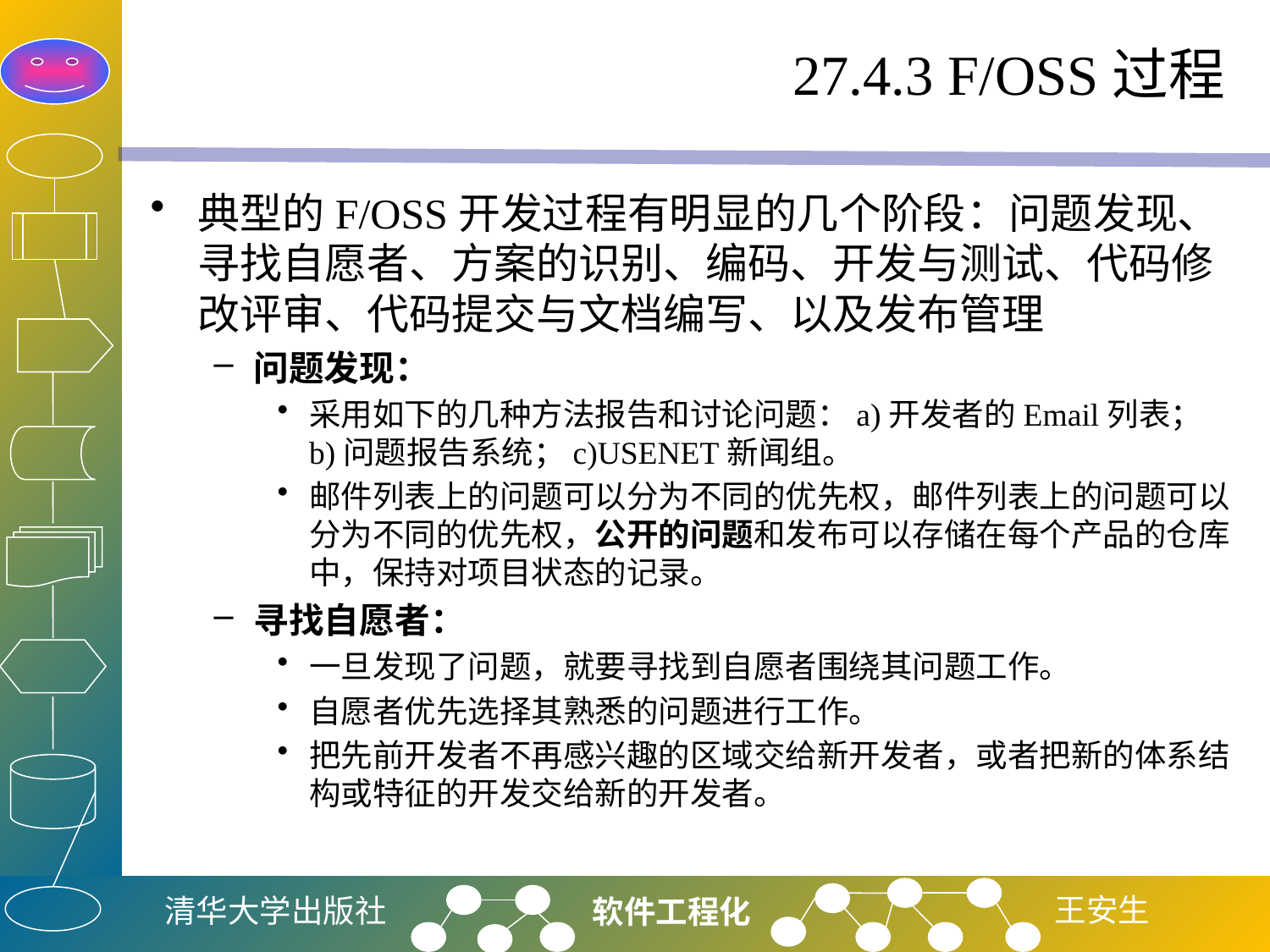

# 27.4.3 F/OSS过程
典型的F/OSS开发过程有明显的几个阶段：问题发现、寻找自愿者、方案的识别、编码、开发与测试、代码修改评审、代码提交与文档编写、以及发布管理
问题发现：
采用如下的几种方法报告和讨论问题：a)开发者的Email列表；b)问题报告系统；c)USENET新闻组。
邮件列表上的问题可以分为不同的优先权，邮件列表上的问题可以分为不同的优先权，公开的问题和发布可以存储在每个产品的仓库中，保持对项目状态的记录。
寻找自愿者：
一旦发现了问题，就要寻找到自愿者围绕其问题工作。
自愿者优先选择其熟悉的问题进行工作。
把先前开发者不再感兴趣的区域交给新开发者，或者把新的体系结构或特征的开发交给新的开发者。